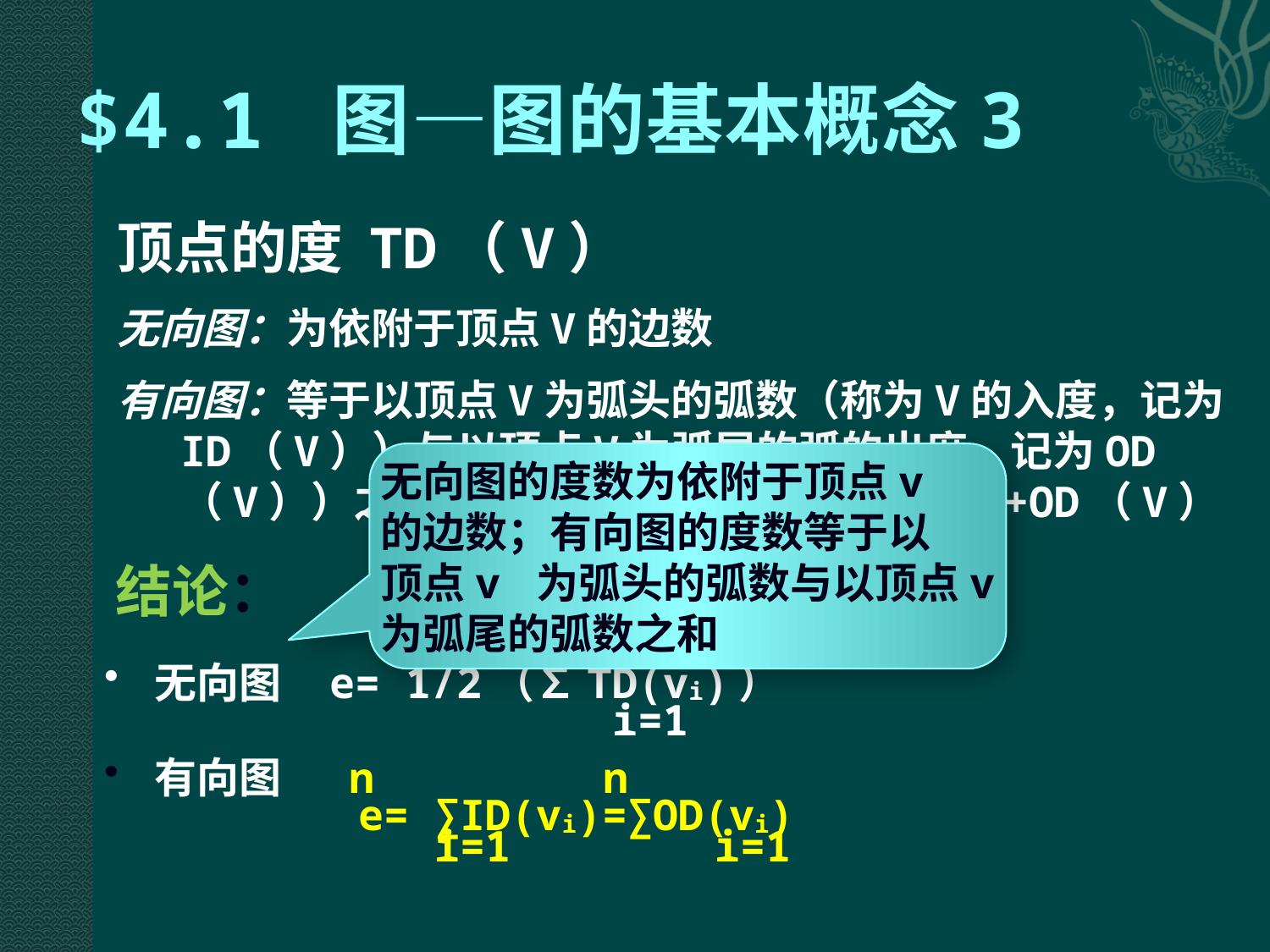

# $4.1 图—图的基本概念3
顶点的度 TD（V）
无向图：为依附于顶点V的边数
有向图：等于以顶点V为弧头的弧数（称为V的入度，记为ID（V））与以顶点V为弧尾的弧的出度，记为OD（V））之和。即：TD（V）=ID（V）+OD（V）
无向图的度数为依附于顶点v
的边数；有向图的度数等于以
顶点v 为弧头的弧数与以顶点v
为弧尾的弧数之和
结论：
 无向图    e= 1/2（∑TD(vi)）
                    i=1

 有向图      n         n
          e= ∑ID(vi)=∑OD(vi)
             i=1        i=1